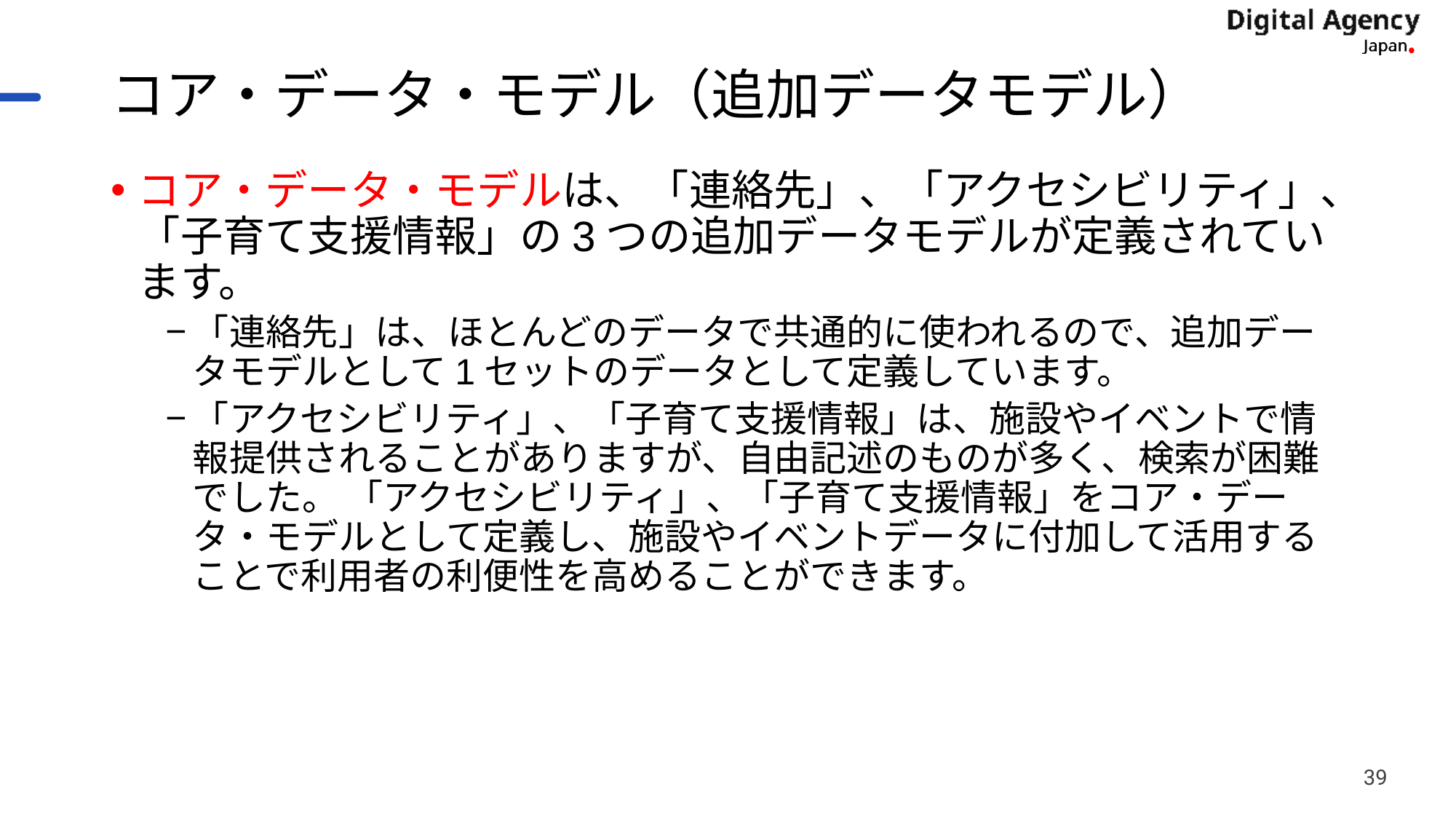

# コア・データ・モデル（追加データモデル）
コア・データ・モデルは、「連絡先」、「アクセシビリティ」、「子育て支援情報」の3つの追加データモデルが定義されています。
「連絡先」は、ほとんどのデータで共通的に使われるので、追加データモデルとして1セットのデータとして定義しています。
「アクセシビリティ」、「子育て支援情報」は、施設やイベントで情報提供されることがありますが、自由記述のものが多く、検索が困難でした。 「アクセシビリティ」、「子育て支援情報」をコア・データ・モデルとして定義し、施設やイベントデータに付加して活用することで利用者の利便性を高めることができます。
39